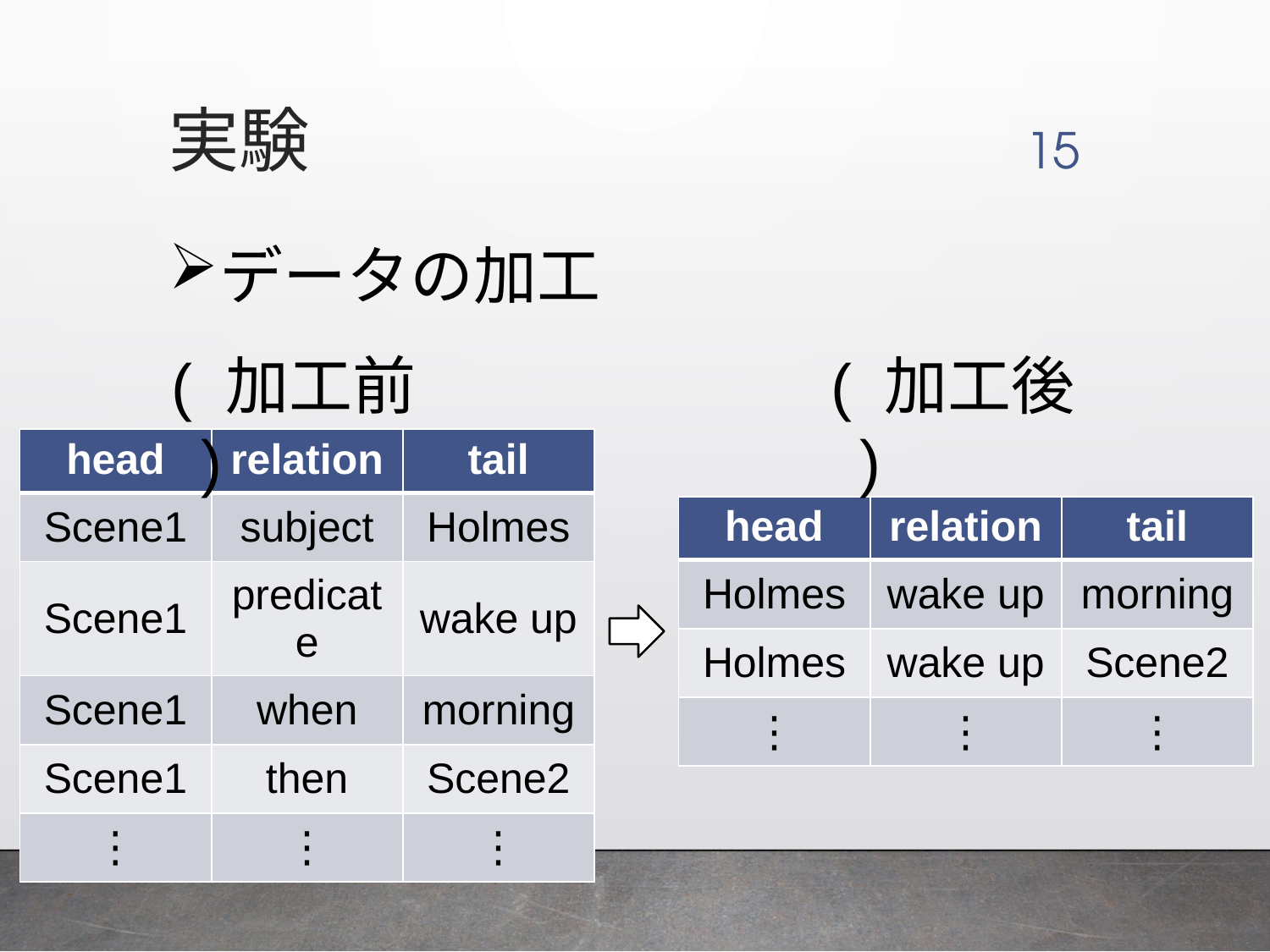

実験
15
データの加工
( 加工後 )
( 加工前 )
| head | relation | tail |
| --- | --- | --- |
| Scene1 | subject | Holmes |
| Scene1 | predicate | wake up |
| Scene1 | when | morning |
| Scene1 | then | Scene2 |
| ⋮ | ⋮ | ⋮ |
| head | relation | tail |
| --- | --- | --- |
| Holmes | wake up | morning |
| Holmes | wake up | Scene2 |
| ⋮ | ⋮ | ⋮ |